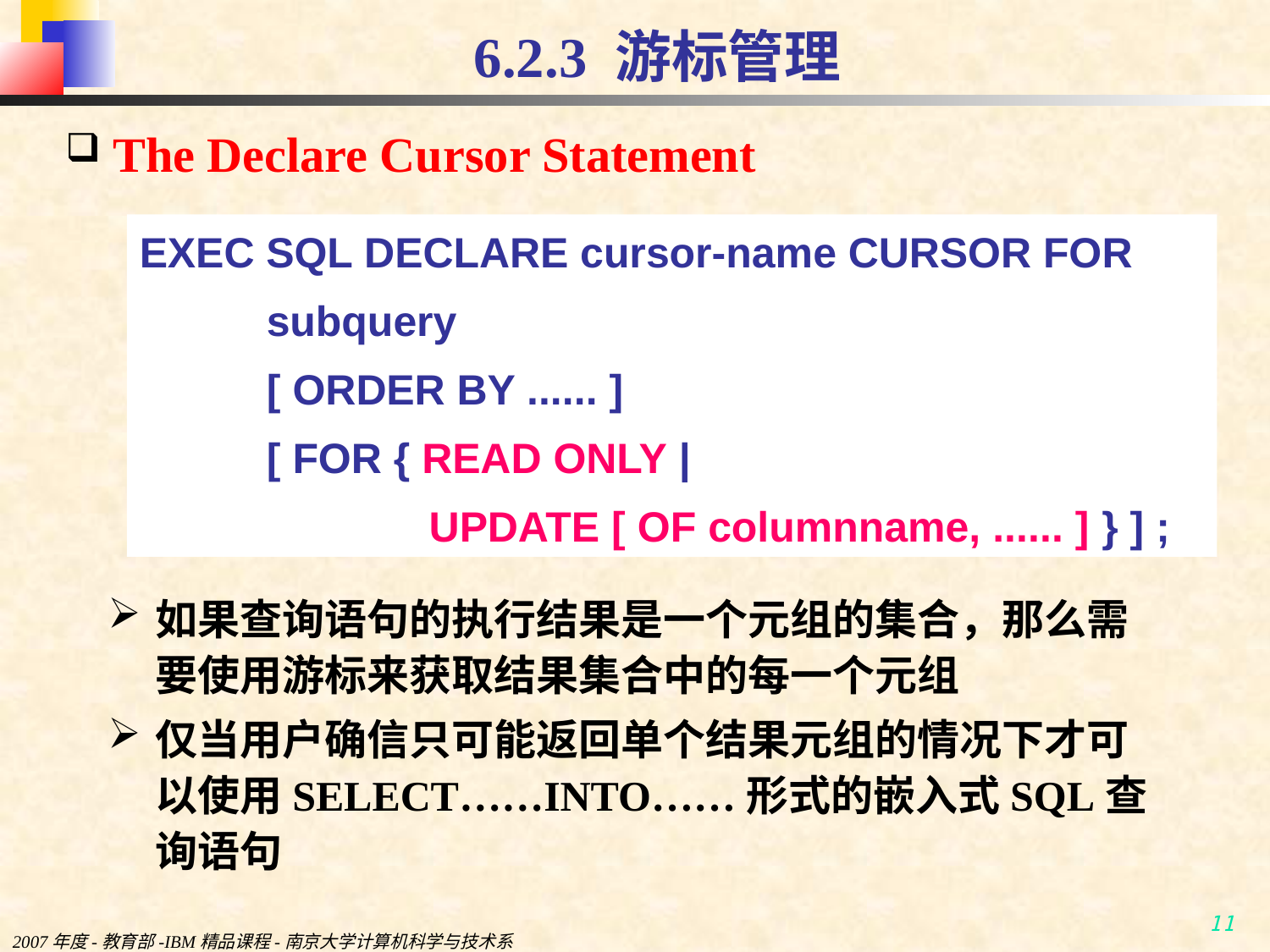

# 6.2.3 游标管理
The Declare Cursor Statement
EXEC SQL DECLARE cursor-name CURSOR FOR
	subquery
	[ ORDER BY ...... ]
	[ FOR { READ ONLY |
		   UPDATE [ OF columnname, ...... ] } ] ;
如果查询语句的执行结果是一个元组的集合，那么需要使用游标来获取结果集合中的每一个元组
仅当用户确信只可能返回单个结果元组的情况下才可以使用SELECT……INTO……形式的嵌入式SQL查询语句
11
2007年度-教育部-IBM精品课程-南京大学计算机科学与技术系